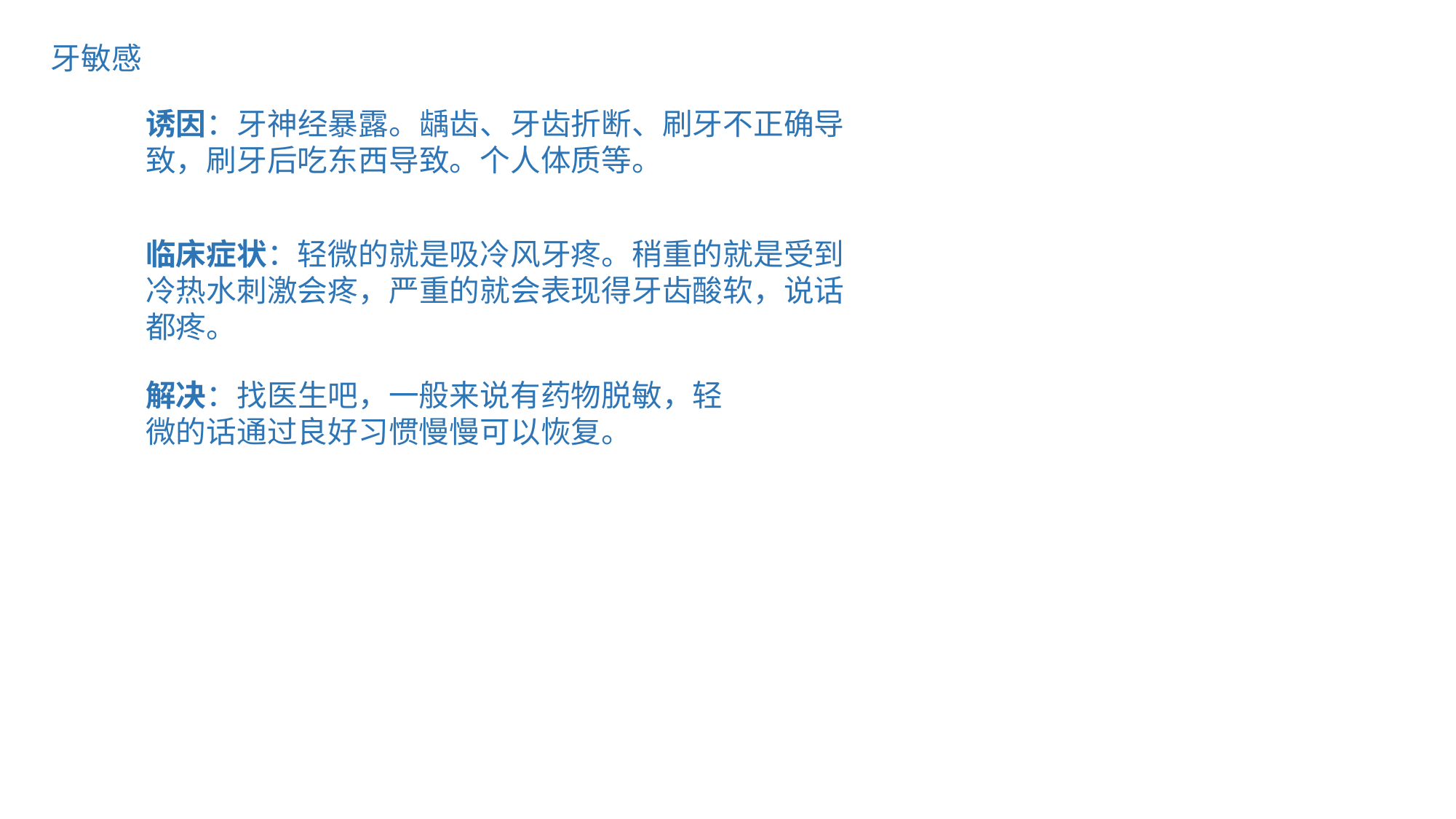

牙敏感
诱因：牙神经暴露。龋齿、牙齿折断、刷牙不正确导致，刷牙后吃东西导致。个人体质等。
临床症状：轻微的就是吸冷风牙疼。稍重的就是受到冷热水刺激会疼，严重的就会表现得牙齿酸软，说话都疼。
解决：找医生吧，一般来说有药物脱敏，轻微的话通过良好习惯慢慢可以恢复。